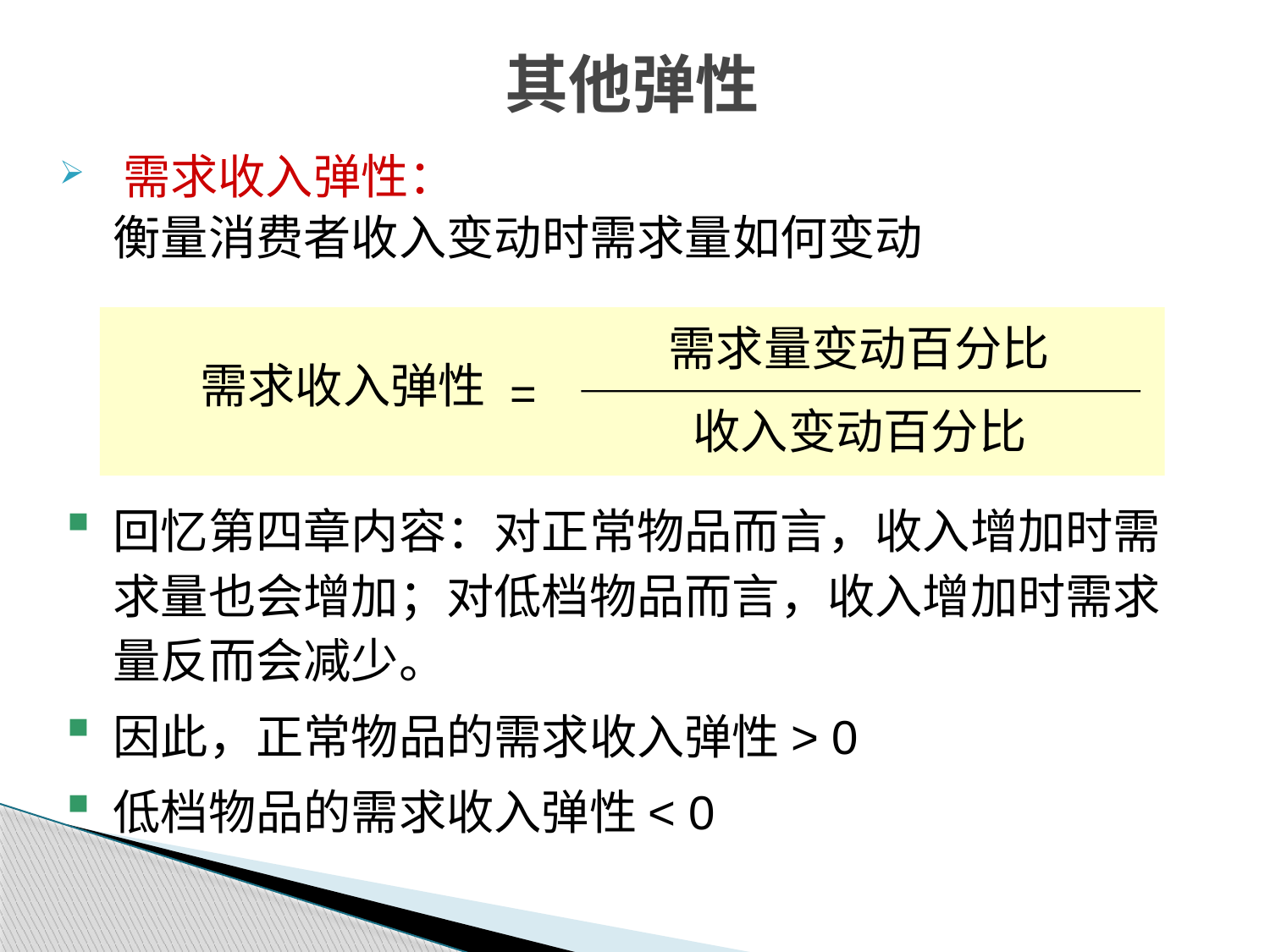

其他弹性
需求收入弹性：
    衡量消费者收入变动时需求量如何变动

需求量变动百分比

收入变动百分比
需求收入弹性
=
回忆第四章内容：对正常物品而言，收入增加时需求量也会增加；对低档物品而言，收入增加时需求量反而会减少。
因此，正常物品的需求收入弹性> 0
低档物品的需求收入弹性< 0